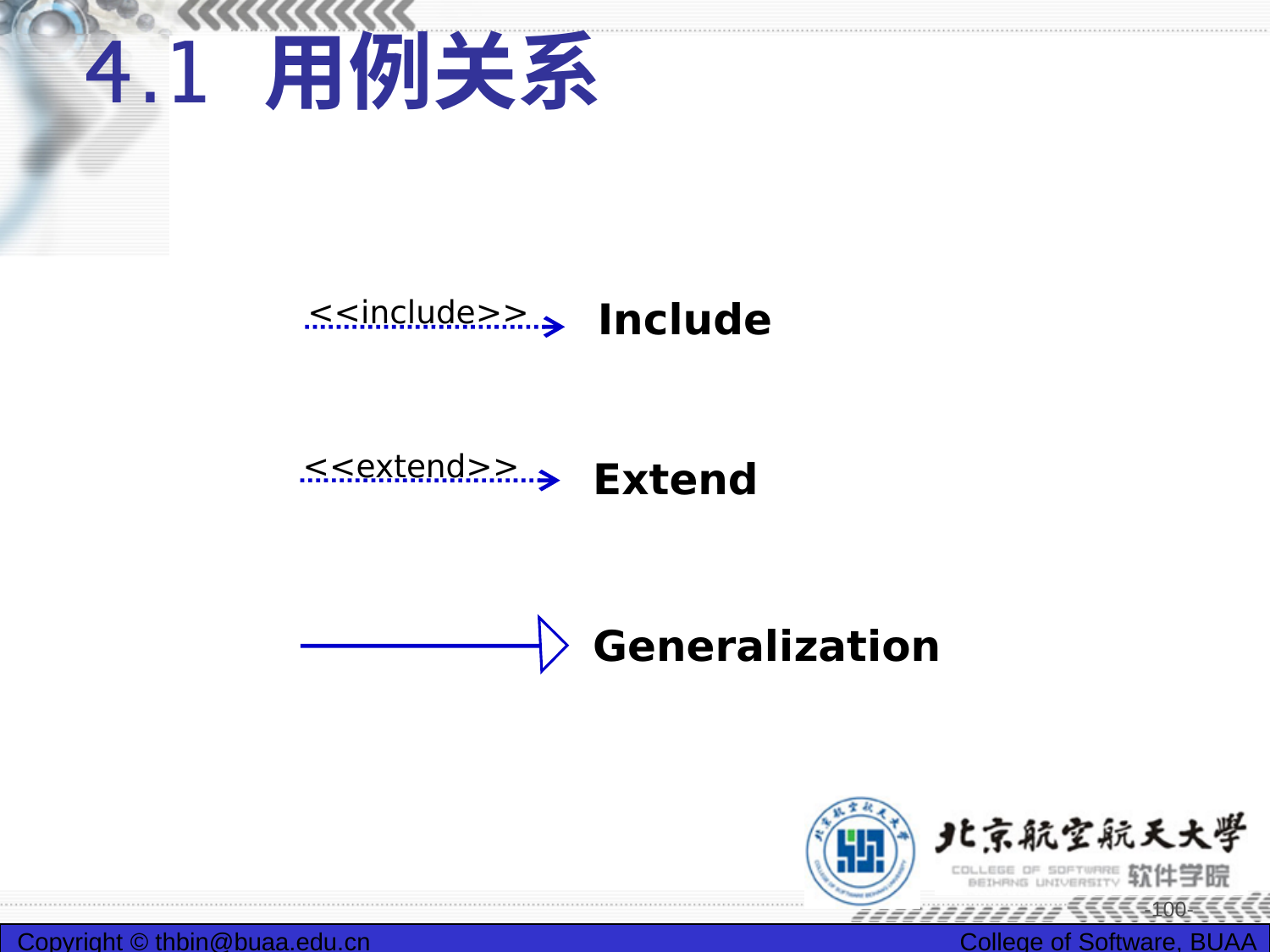

# 4.1 用例关系
<<include>>

Include
<<extend>>

Extend
Generalization

-100-